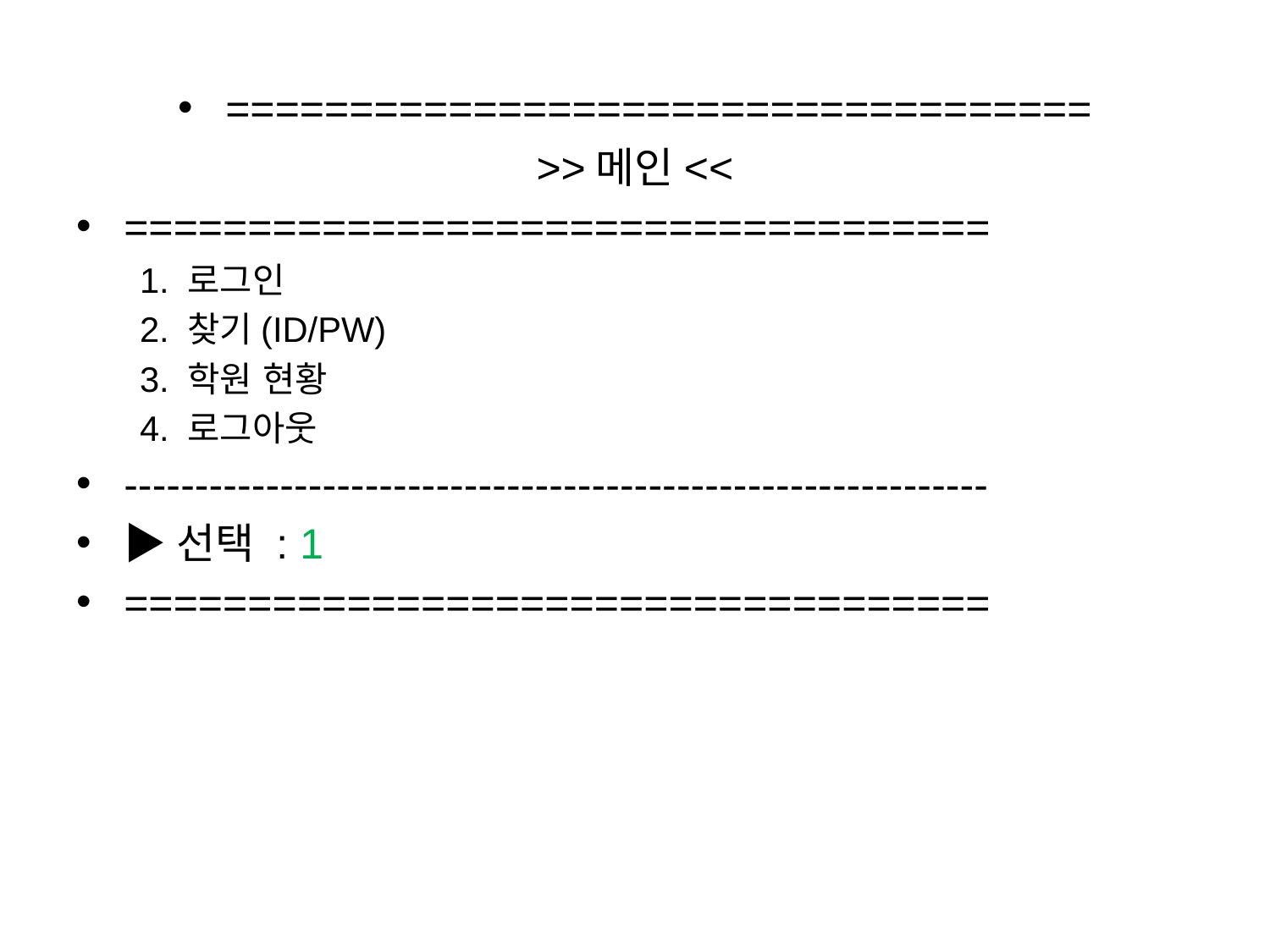

===================================
>>메인<<
===================================
1. 로그인
2. 찾기(ID/PW)
3. 학원 현황
4. 로그아웃
-------------------------------------------------------------
▶선택 : 1
===================================